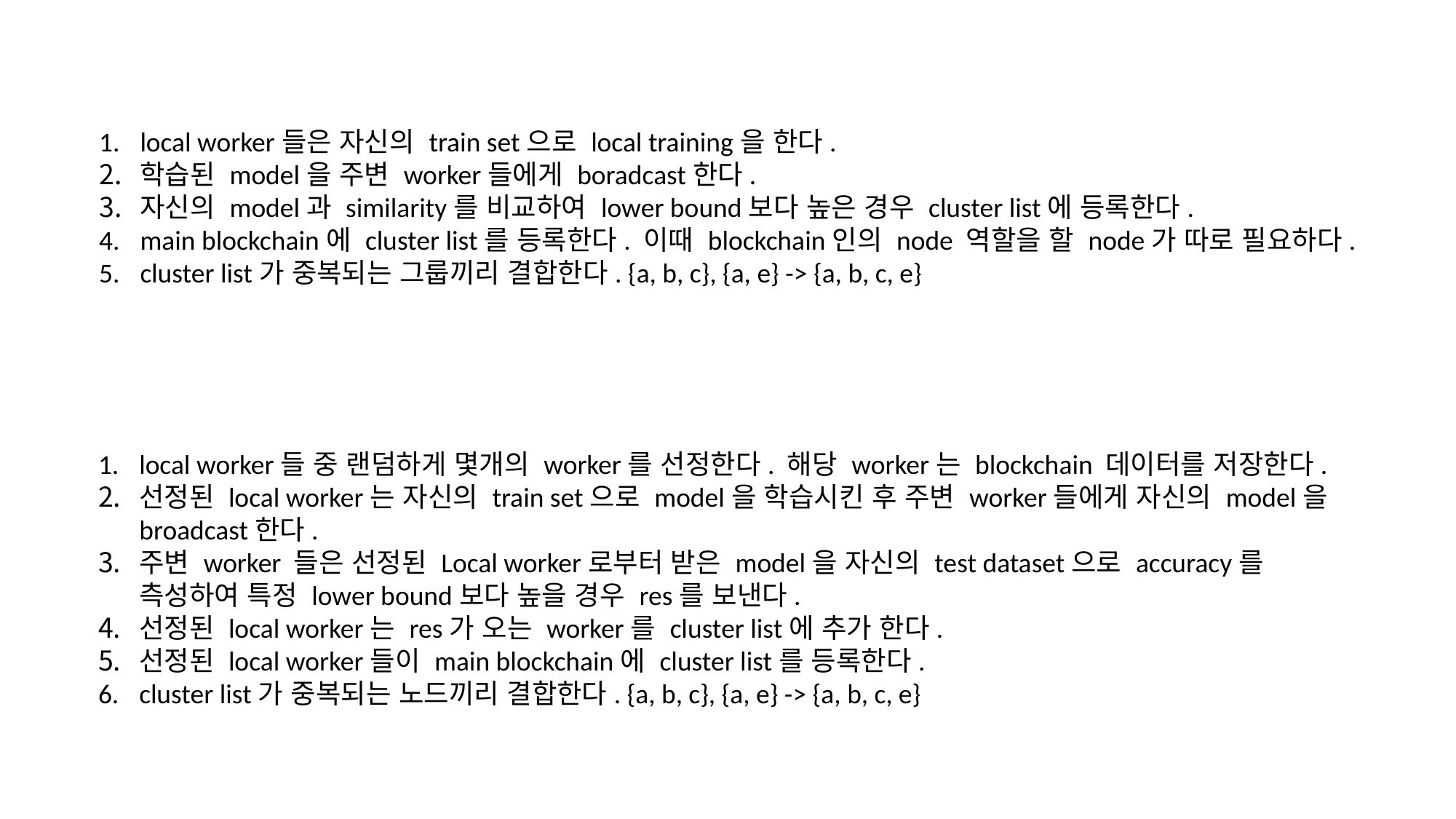

local worker들은 자신의 train set으로 local training을 한다.
학습된 model을 주변 worker들에게 boradcast한다.
자신의 model과 similarity를 비교하여 lower bound보다 높은 경우 cluster list에 등록한다.
main blockchain에 cluster list를 등록한다. 이때 blockchain인의 node 역할을 할 node가 따로 필요하다.
cluster list가 중복되는 그룹끼리 결합한다. {a, b, c}, {a, e} -> {a, b, c, e}
local worker들 중 랜덤하게 몇개의 worker를 선정한다. 해당 worker는 blockchain 데이터를 저장한다.
선정된 local worker는 자신의 train set으로 model을 학습시킨 후 주변 worker들에게 자신의 model을 broadcast한다.
주변 worker 들은 선정된 Local worker로부터 받은 model을 자신의 test dataset으로 accuracy를 측성하여 특정 lower bound보다 높을 경우 res를 보낸다.
선정된 local worker는 res가 오는 worker를 cluster list에 추가 한다.
선정된 local worker들이 main blockchain에 cluster list를 등록한다.
cluster list가 중복되는 노드끼리 결합한다. {a, b, c}, {a, e} -> {a, b, c, e}